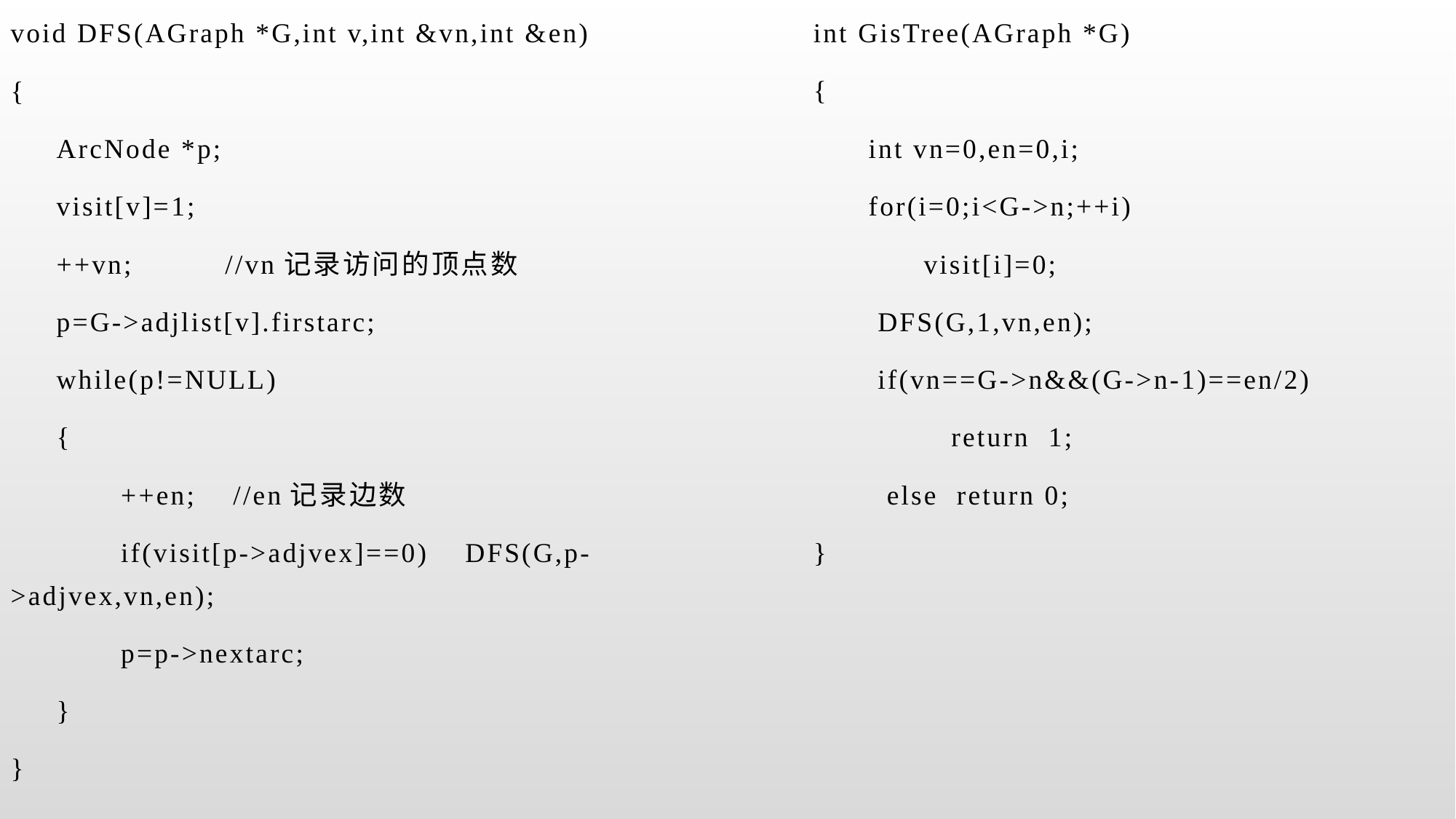

void DFS(AGraph *G,int v,int &vn,int &en)
{
     ArcNode *p;
     visit[v]=1;
     ++vn;          //vn记录访问的顶点数
     p=G->adjlist[v].firstarc;
     while(p!=NULL)
     {
            ++en;    //en记录边数
            if(visit[p->adjvex]==0)    DFS(G,p->adjvex,vn,en);
            p=p->nextarc;
     }
}

int GisTree(AGraph *G)
{
      int vn=0,en=0,i;
      for(i=0;i<G->n;++i)
            visit[i]=0;
       DFS(G,1,vn,en);
       if(vn==G->n&&(G->n-1)==en/2)
               return  1;
        else  return 0;
}